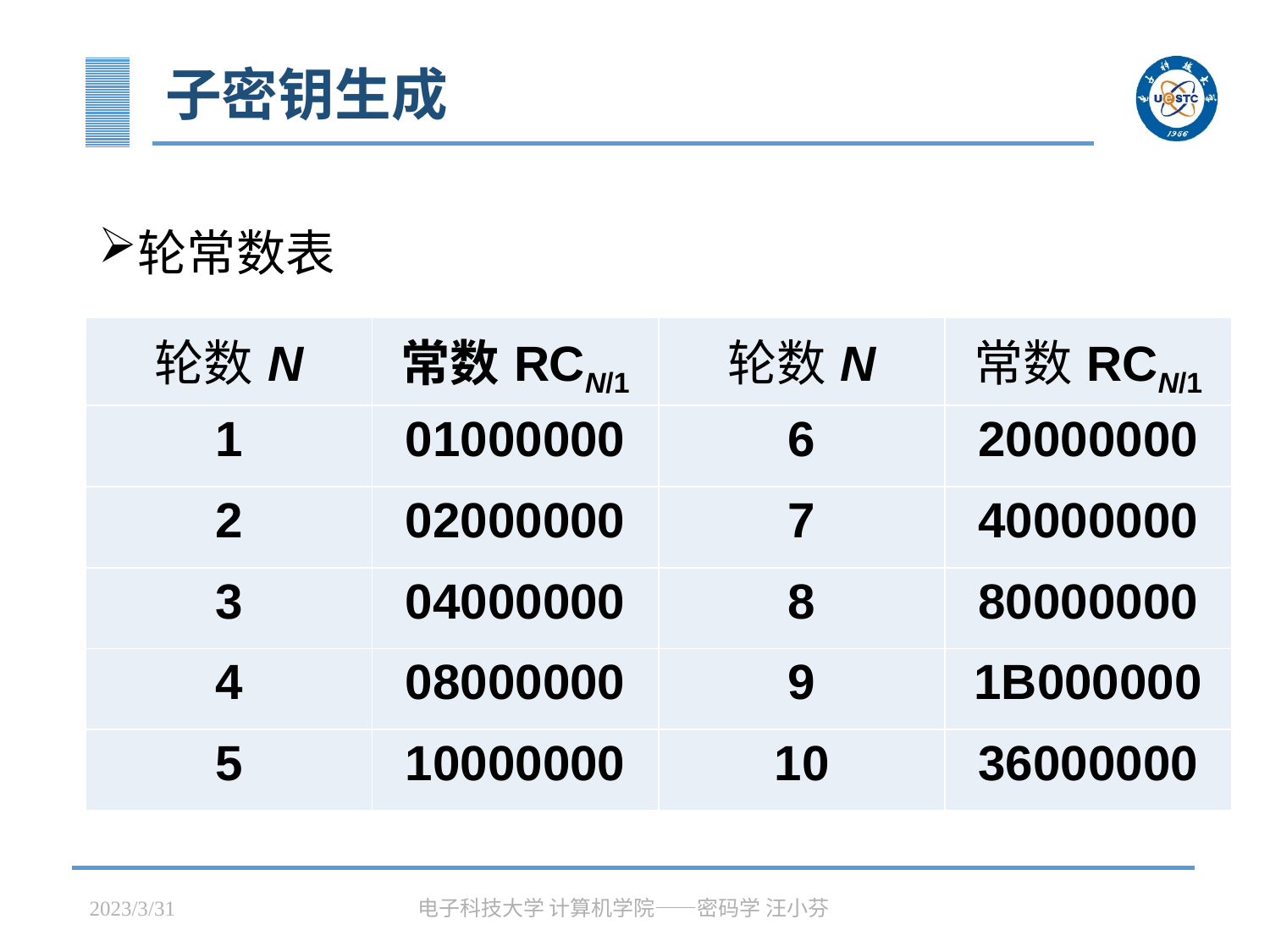

# 子密钥生成
轮常数表

| 轮数N | 常数RCN/1 | 轮数N | 常数RCN/1 |
| --- | --- | --- | --- |
| 1 | 01000000 | 6 | 20000000 |
| 2 | 02000000 | 7 | 40000000 |
| 3 | 04000000 | 8 | 80000000 |
| 4 | 08000000 | 9 | 1B000000 |
| 5 | 10000000 | 10 | 36000000 |
2023/3/31
电子科技大学 计算机学院——密码学 汪小芬